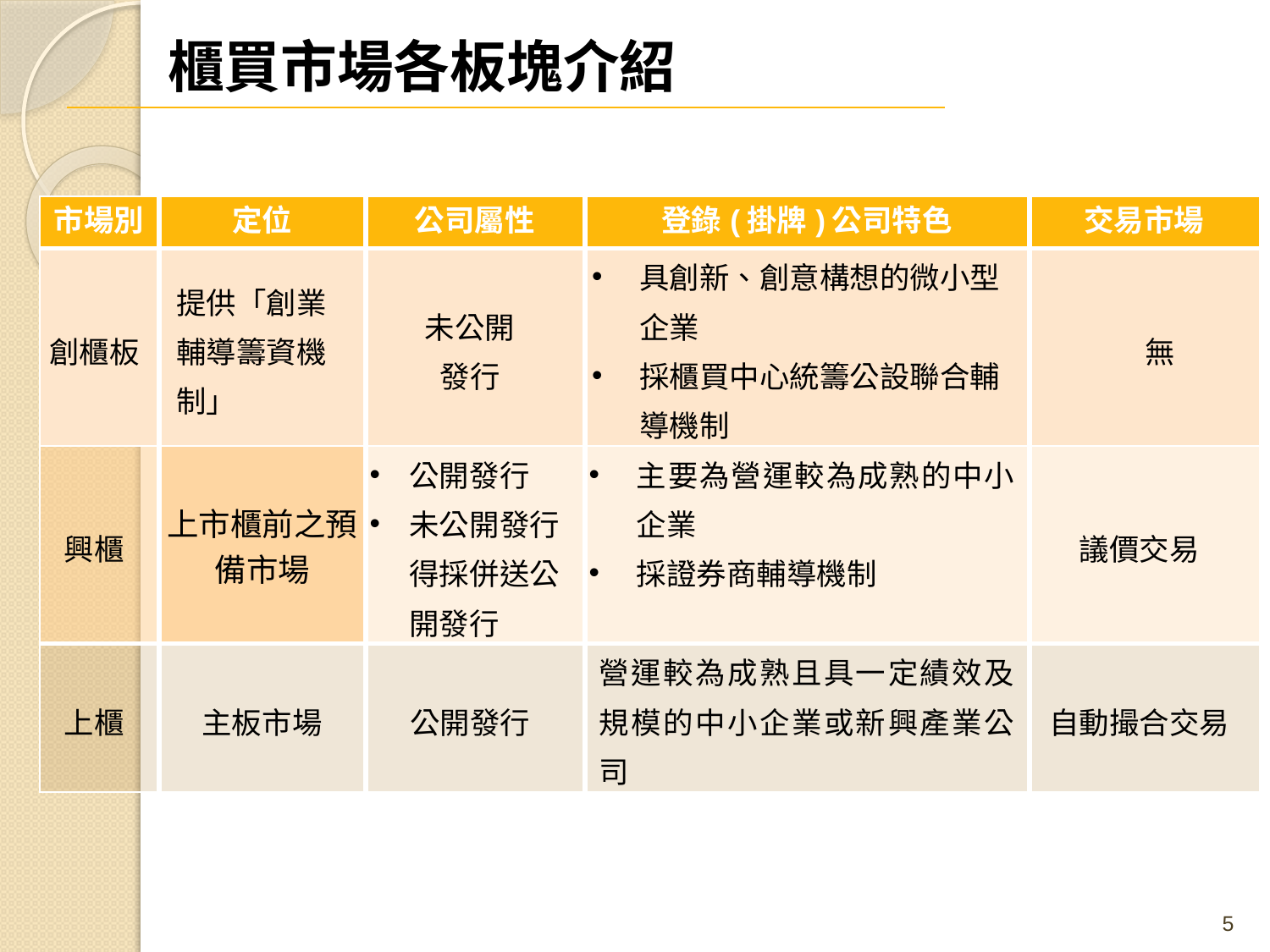

櫃買市場各板塊介紹
| 市場別 | 定位 | 公司屬性 | 登錄(掛牌)公司特色 | 交易市場 |
| --- | --- | --- | --- | --- |
| 創櫃板 | 提供「創業輔導籌資機制」 | 未公開 發行 | 具創新、創意構想的微小型企業 採櫃買中心統籌公設聯合輔導機制 | 無 |
| 興櫃 | 上市櫃前之預備市場 | 公開發行 未公開發行得採併送公開發行 | 主要為營運較為成熟的中小企業 採證券商輔導機制 | 議價交易 |
| 上櫃 | 主板市場 | 公開發行 | 營運較為成熟且具一定績效及規模的中小企業或新興產業公司 | 自動撮合交易 |
5